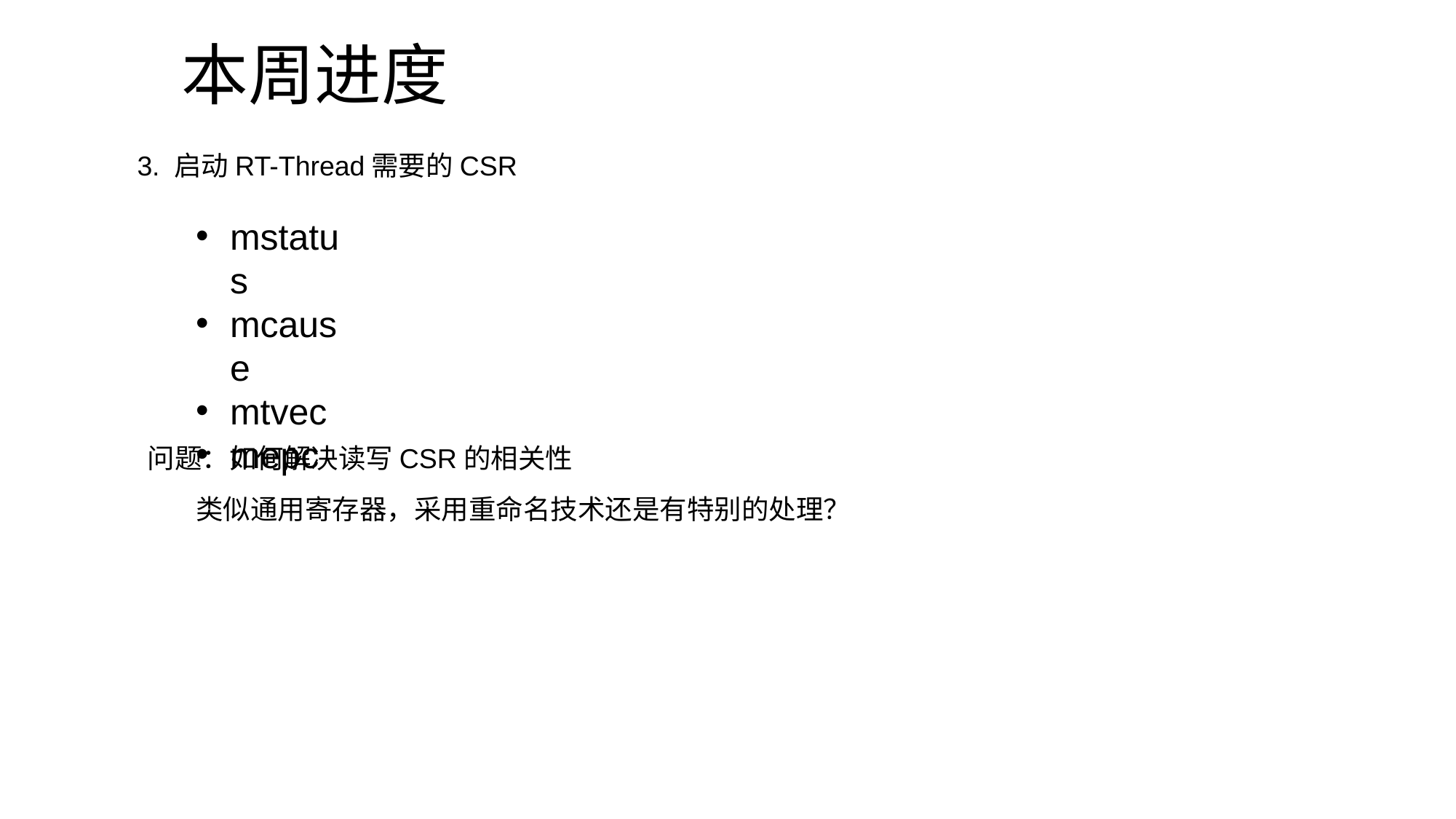

# 本周进度
3. 启动RT-Thread需要的CSR
mstatus
mcause
mtvec
mepc

问题：如何解决读写CSR的相关性
类似通用寄存器，采用重命名技术还是有特别的处理？